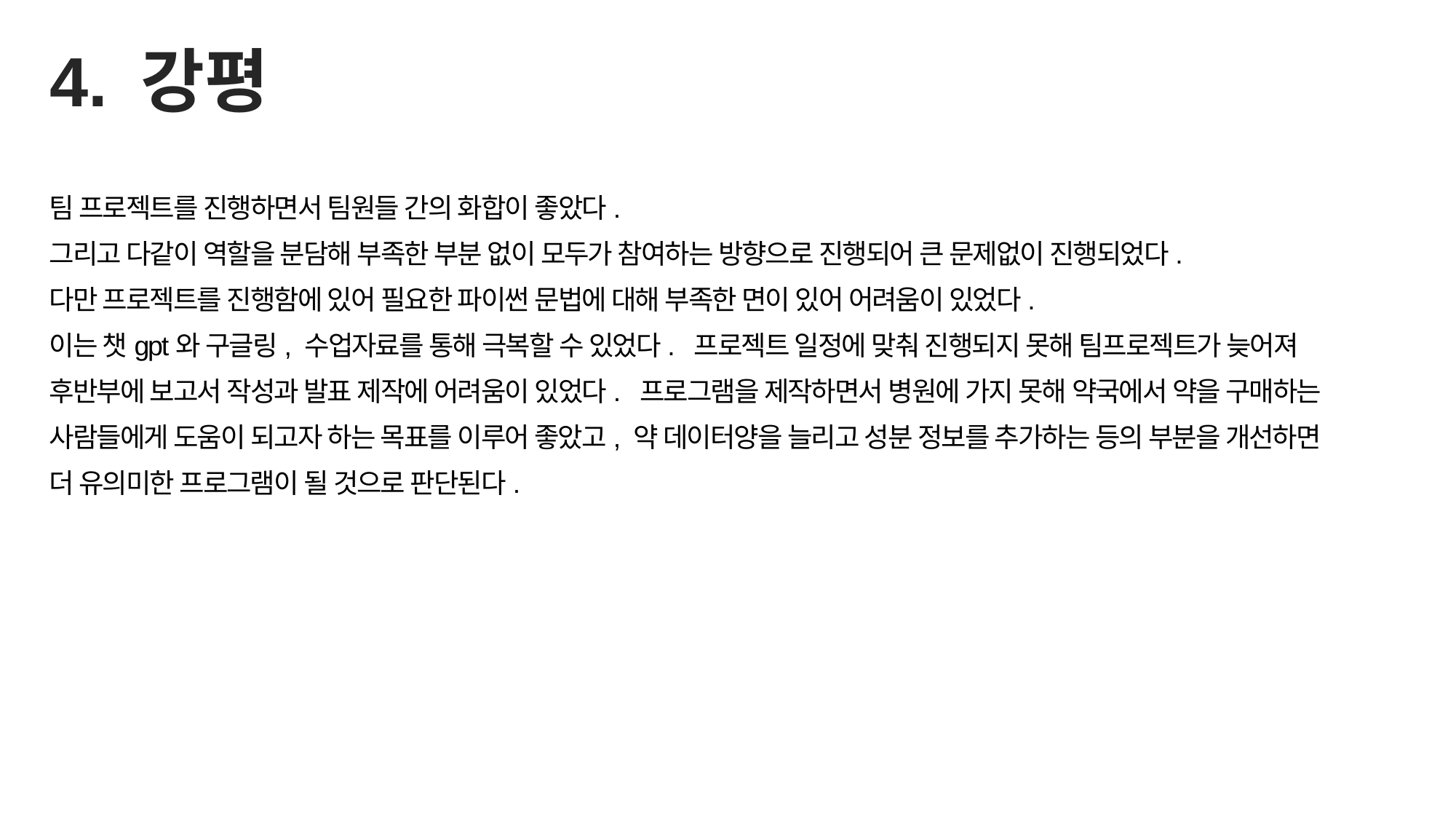

4. 강평
팀 프로젝트를 진행하면서 팀원들 간의 화합이 좋았다.
그리고 다같이 역할을 분담해 부족한 부분 없이 모두가 참여하는 방향으로 진행되어 큰 문제없이 진행되었다.
다만 프로젝트를 진행함에 있어 필요한 파이썬 문법에 대해 부족한 면이 있어 어려움이 있었다.
이는 챗gpt와 구글링, 수업자료를 통해 극복할 수 있었다.  프로젝트 일정에 맞춰 진행되지 못해 팀프로젝트가 늦어져
후반부에 보고서 작성과 발표 제작에 어려움이 있었다.  프로그램을 제작하면서 병원에 가지 못해 약국에서 약을 구매하는
사람들에게 도움이 되고자 하는 목표를 이루어 좋았고, 약 데이터양을 늘리고 성분 정보를 추가하는 등의 부분을 개선하면
더 유의미한 프로그램이 될 것으로 판단된다.